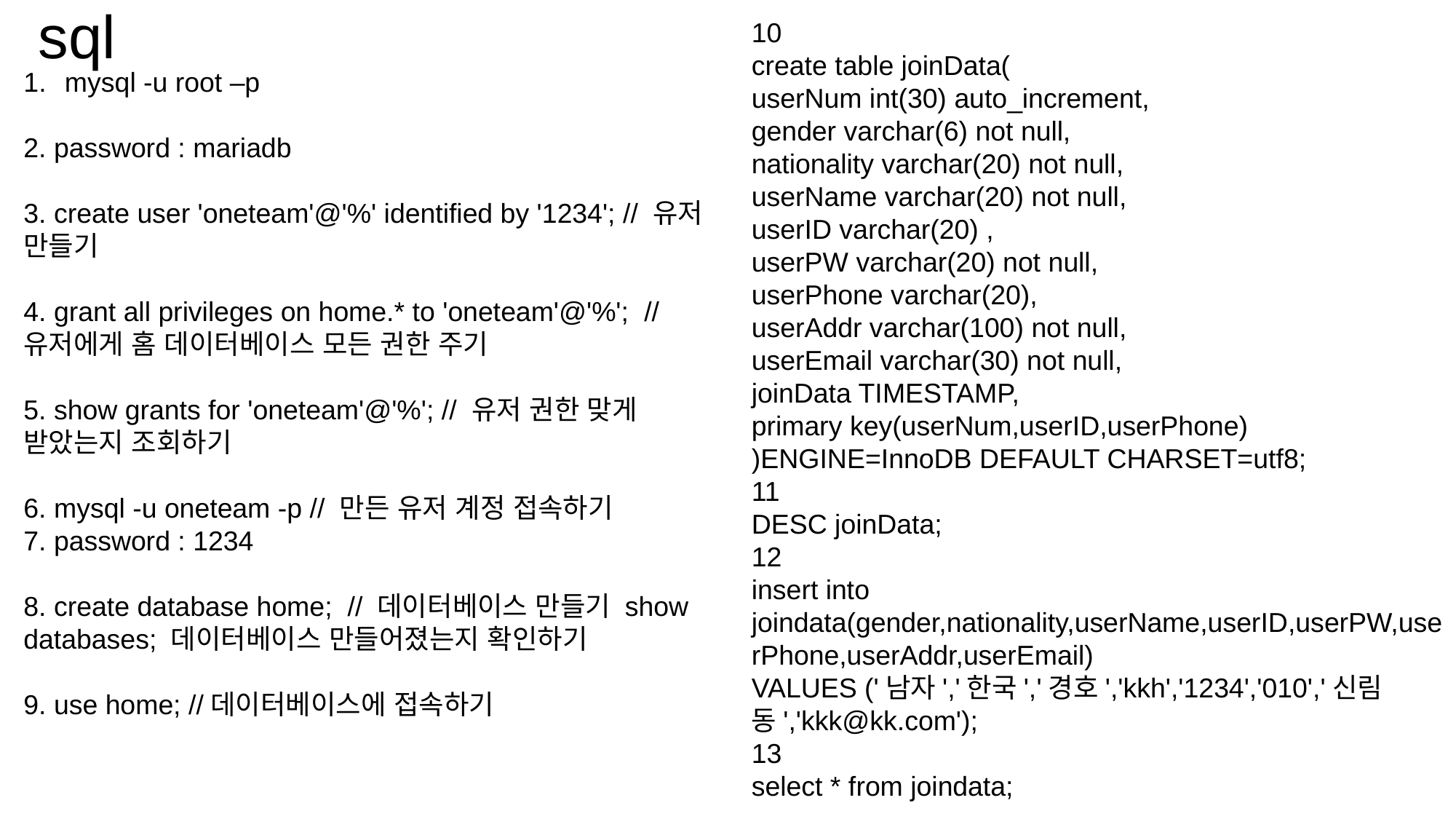

sql
10
create table joinData(
userNum int(30) auto_increment,
gender varchar(6) not null,
nationality varchar(20) not null,
userName varchar(20) not null,
userID varchar(20) ,
userPW varchar(20) not null,
userPhone varchar(20),
userAddr varchar(100) not null,
userEmail varchar(30) not null,
joinData TIMESTAMP,
primary key(userNum,userID,userPhone)
)ENGINE=InnoDB DEFAULT CHARSET=utf8;
11
DESC joinData;
12
insert into joindata(gender,nationality,userName,userID,userPW,userPhone,userAddr,userEmail)
VALUES ('남자','한국','경호','kkh','1234','010','신림동','kkk@kk.com');
13
select * from joindata;
mysql -u root –p

2. password : mariadb

3. create user 'oneteam'@'%' identified by '1234'; // 유저 만들기

4. grant all privileges on home.* to 'oneteam'@'%';  // 유저에게 홈 데이터베이스 모든 권한 주기

5. show grants for 'oneteam'@'%'; // 유저 권한 맞게 받았는지 조회하기

6. mysql -u oneteam -p // 만든 유저 계정 접속하기
7. password : 1234

8. create database home;  // 데이터베이스 만들기 show databases; 데이터베이스 만들어졌는지 확인하기

9. use home; //데이터베이스에 접속하기